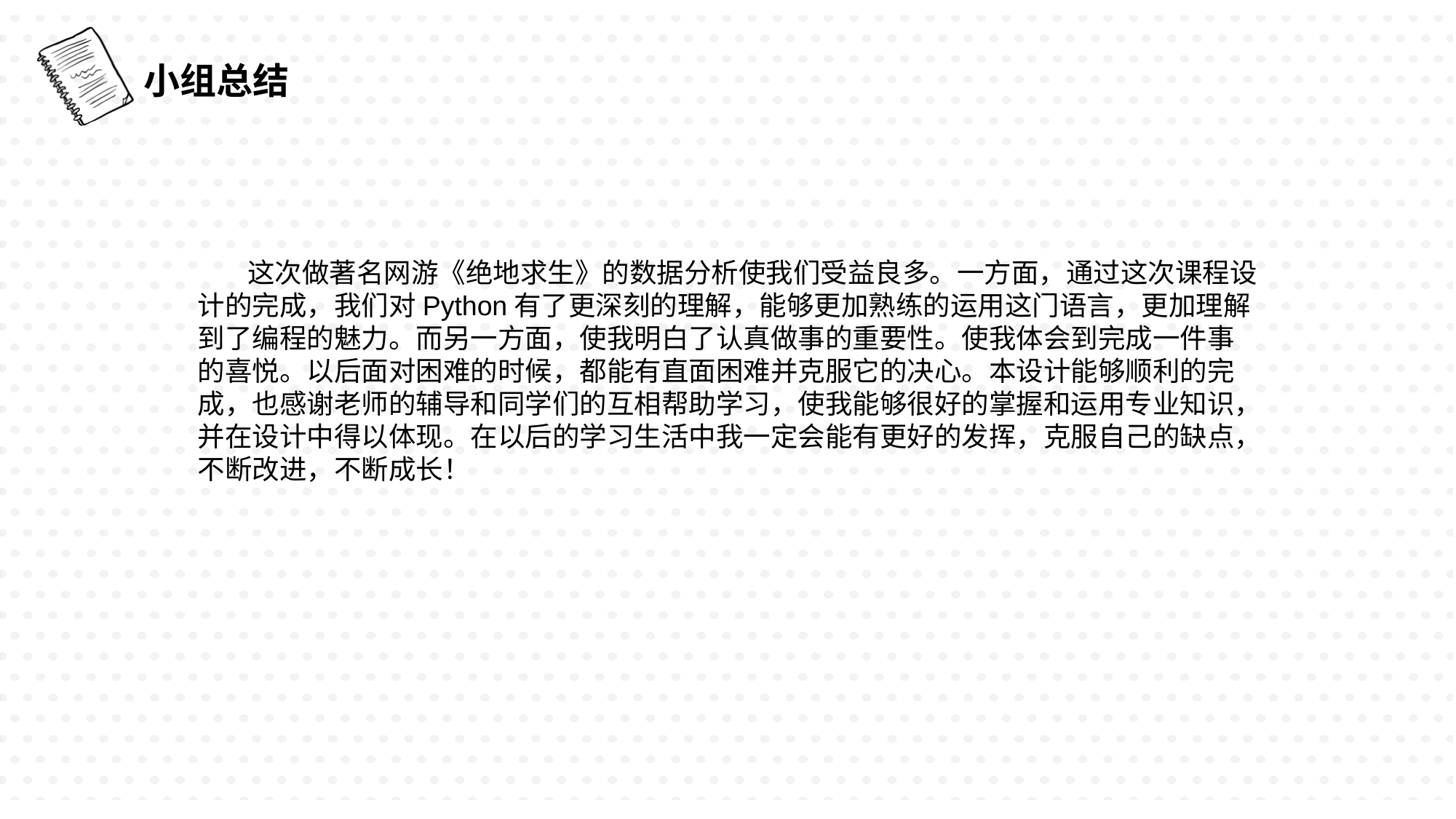

这次做著名网游《绝地求生》的数据分析使我们受益良多。一方面，通过这次课程设计的完成，我们对Python有了更深刻的理解，能够更加熟练的运用这门语言，更加理解到了编程的魅力。而另一方面，使我明白了认真做事的重要性。使我体会到完成一件事的喜悦。以后面对困难的时候，都能有直面困难并克服它的决心。本设计能够顺利的完成，也感谢老师的辅导和同学们的互相帮助学习，使我能够很好的掌握和运用专业知识，并在设计中得以体现。在以后的学习生活中我一定会能有更好的发挥，克服自己的缺点，不断改进，不断成长！